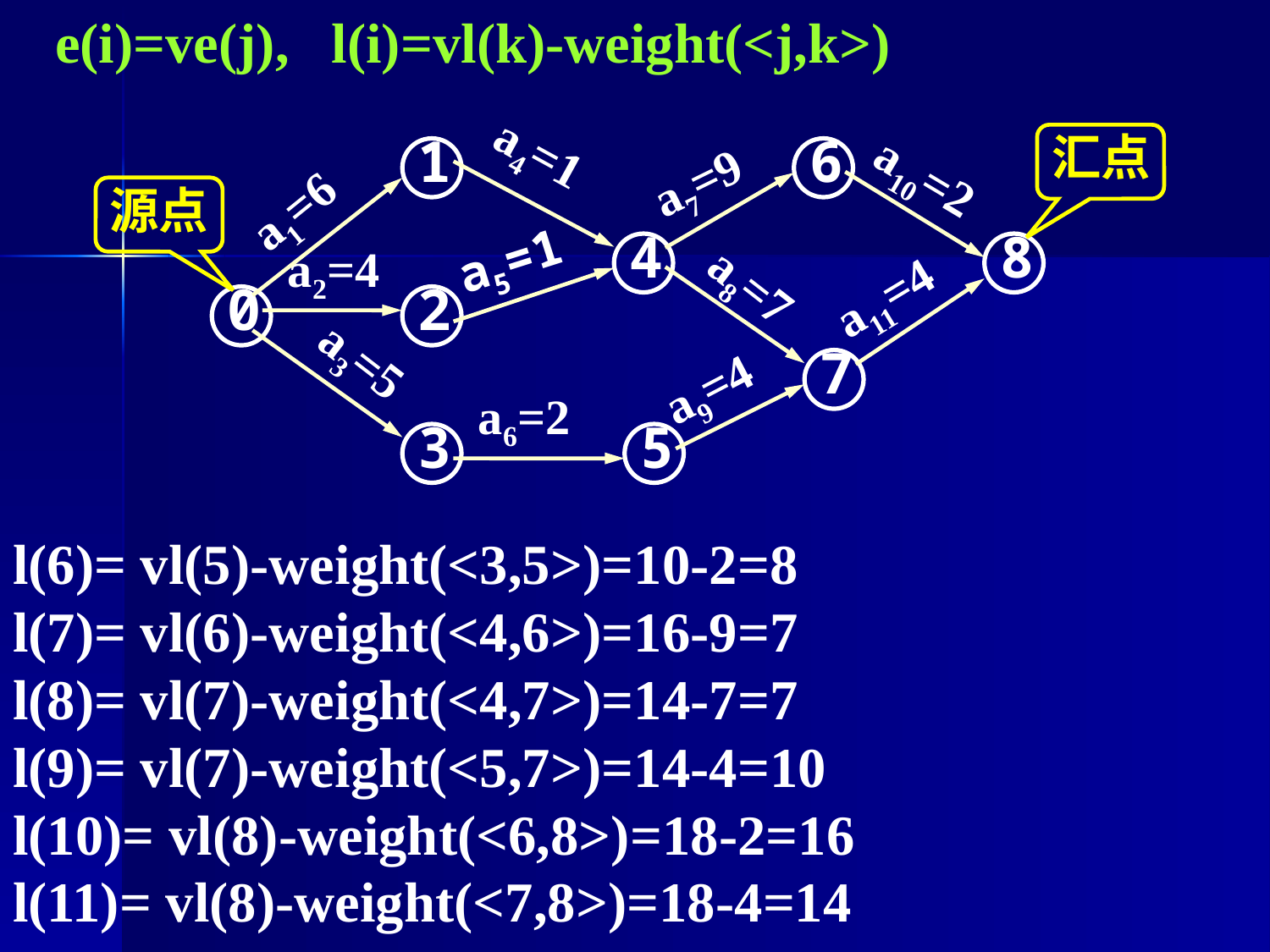

l(6)= vl(5)-weight(<3,5>)=10-2=8
l(7)= vl(6)-weight(<4,6>)=16-9=7
l(8)= vl(7)-weight(<4,7>)=14-7=7
l(9)= vl(7)-weight(<5,7>)=14-4=10
l(10)= vl(8)-weight(<6,8>)=18-2=16
l(11)= vl(8)-weight(<7,8>)=18-4=14
   e(i)=ve(j),   l(i)=vl(k)-weight(<j,k>)
1

6

汇点

a7=9
a4=1
a10=2

a1=6
源点

4

8

a5=1
a2=4
a11=4
0

2

a8=7

7

a9=4
a3=5
a6=2

3

5